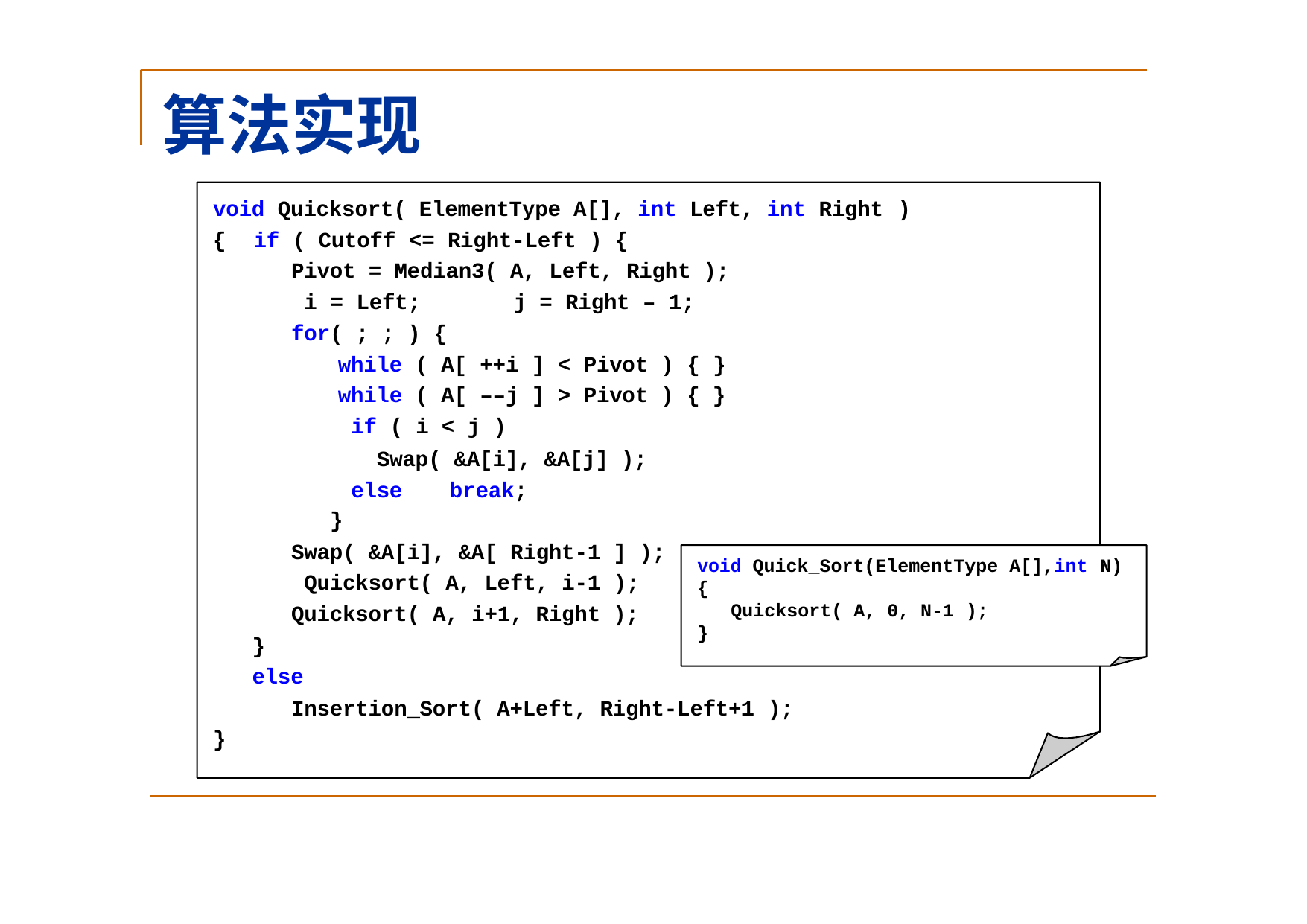

# 算法实现

void Quicksort( ElementType A[], int Left, int Right )
{	if ( Cutoff <= Right-Left ) {
Pivot = Median3( A, Left, Right );  i = Left;	j = Right – 1;
for( ; ; ) {
while ( A[ ++i ] < Pivot ) { }
while ( A[ ––j ] > Pivot ) { }  if ( i < j )
Swap( &A[i], &A[j] );  else	break;
}
Swap( &A[i], &A[ Right-1 ] );  Quicksort( A, Left, i-1 );  Quicksort( A, i+1, Right );

void Quick_Sort(ElementType A[],int N)
{
Quicksort( A, 0, N-1 );
}
}
else

Insertion_Sort( A+Left, Right-Left+1 );
}